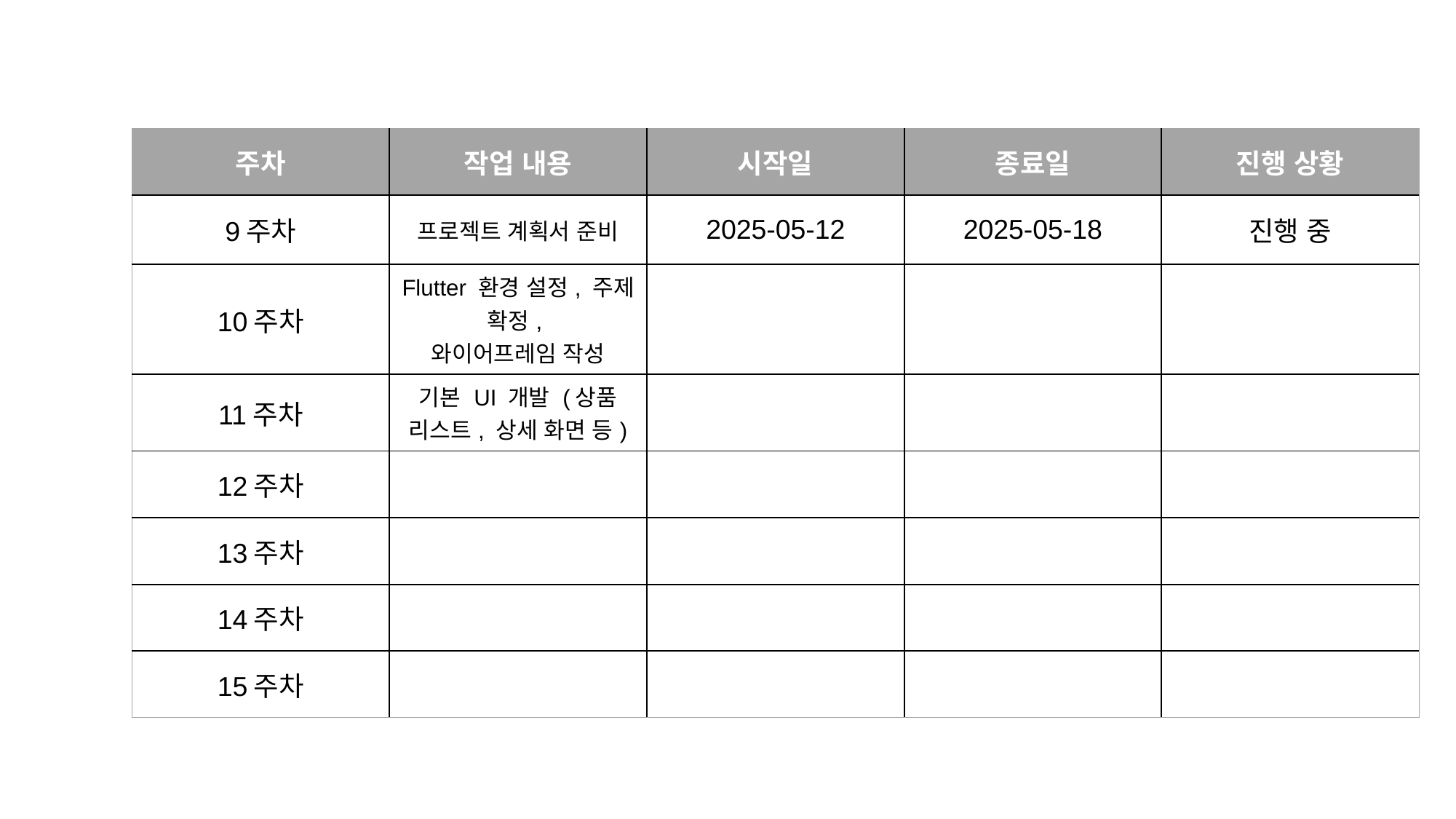

| 주차 | 작업 내용 | 시작일 | 종료일 | 진행 상황 |
| --- | --- | --- | --- | --- |
| 9주차 | 프로젝트 계획서 준비 | 2025-05-12 | 2025-05-18 | 진행 중 |
| 10주차 | Flutter 환경 설정, 주제 확정, 와이어프레임 작성 |  |  |  |
| 11주차 | 기본 UI 개발 (상품 리스트, 상세 화면 등) |  |  |  |
| 12주차 |  |  |  |  |
| 13주차 |  |  |  |  |
| 14주차 |  |  |  |  |
| 15주차 |  |  |  |  |